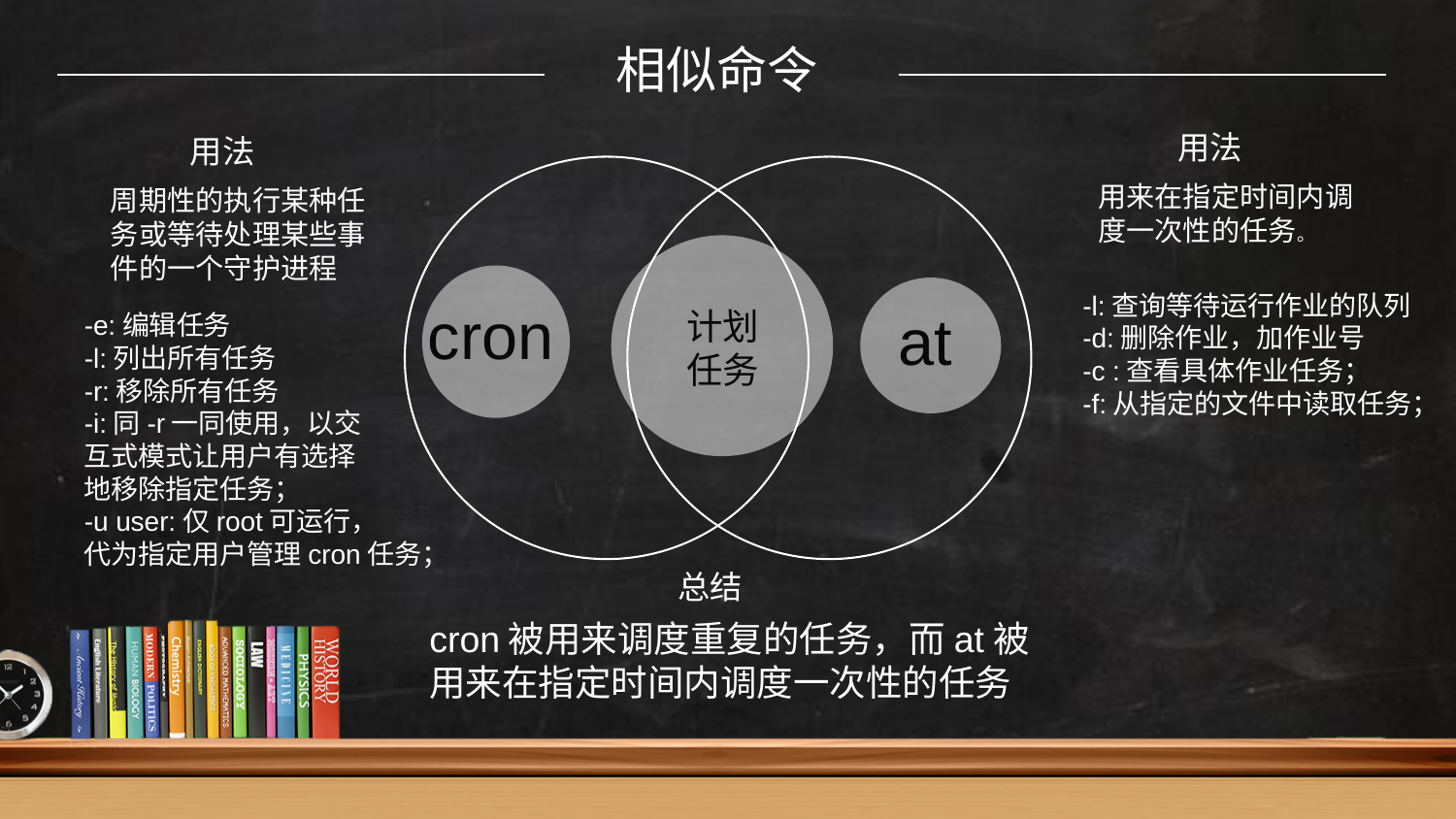

相似命令
用法
用来在指定时间内调度一次性的任务。
用法
周期性的执行某种任务或等待处理某些事件的一个守护进程

-l:查询等待运行作业的队列
-d:删除作业，加作业号
-c :查看具体作业任务；
-f:从指定的文件中读取任务；
cron
at
计划
任务
-e:编辑任务
-l:列出所有任务
-r:移除所有任务
-i:同-r一同使用，以交
互式模式让用户有选择
地移除指定任务；
-u user:仅root可运行，
代为指定用户管理cron任务；
总结
cron被用来调度重复的任务，而at被用来在指定时间内调度一次性的任务